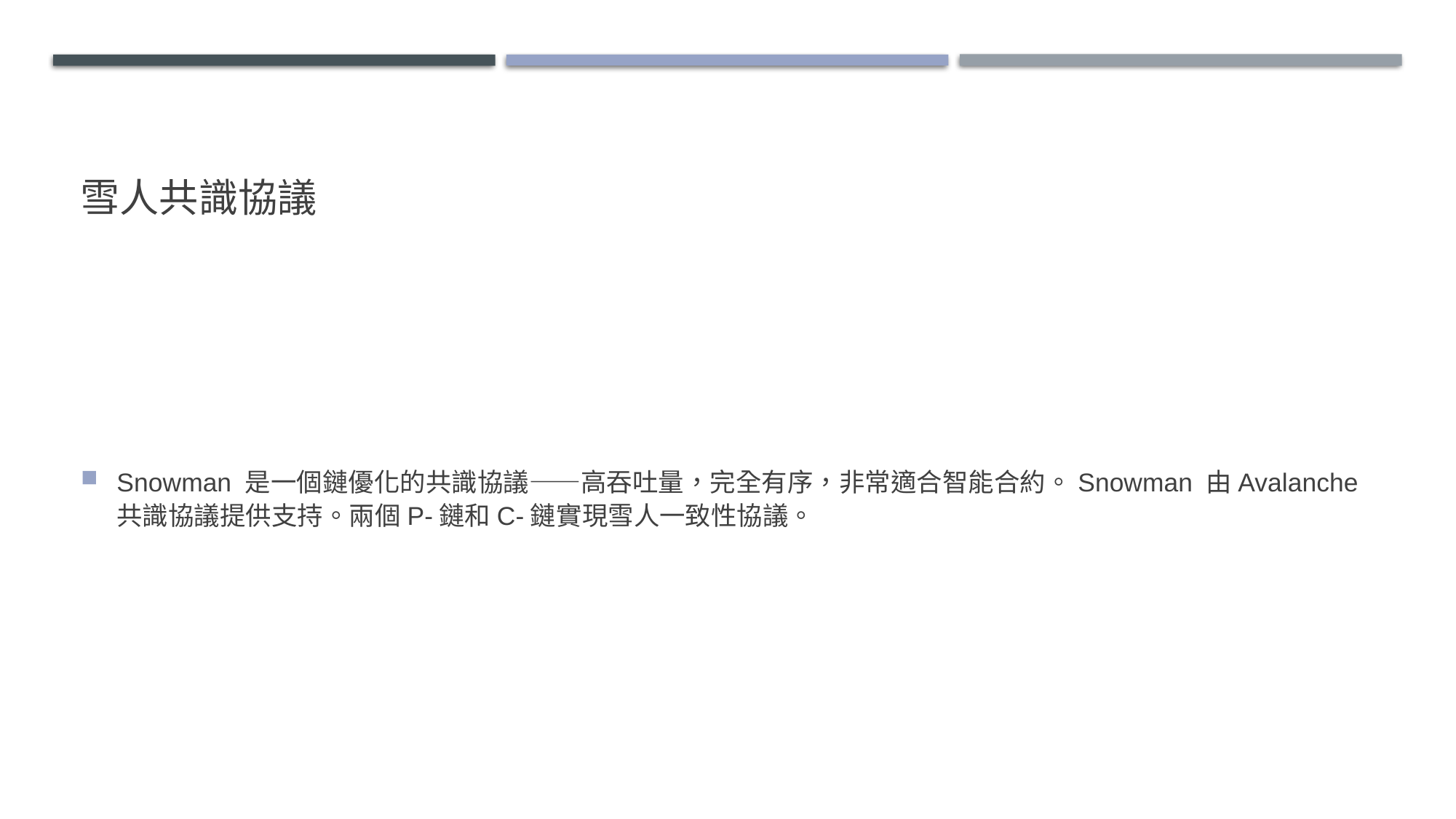

# 雪人共識協議
Snowman 是一個鏈優化的共識協議——高吞吐量，完全有序，非常適合智能合約。Snowman 由Avalanche 共識協議提供支持。兩個P-鏈和C-鏈實現雪人一致性協議。